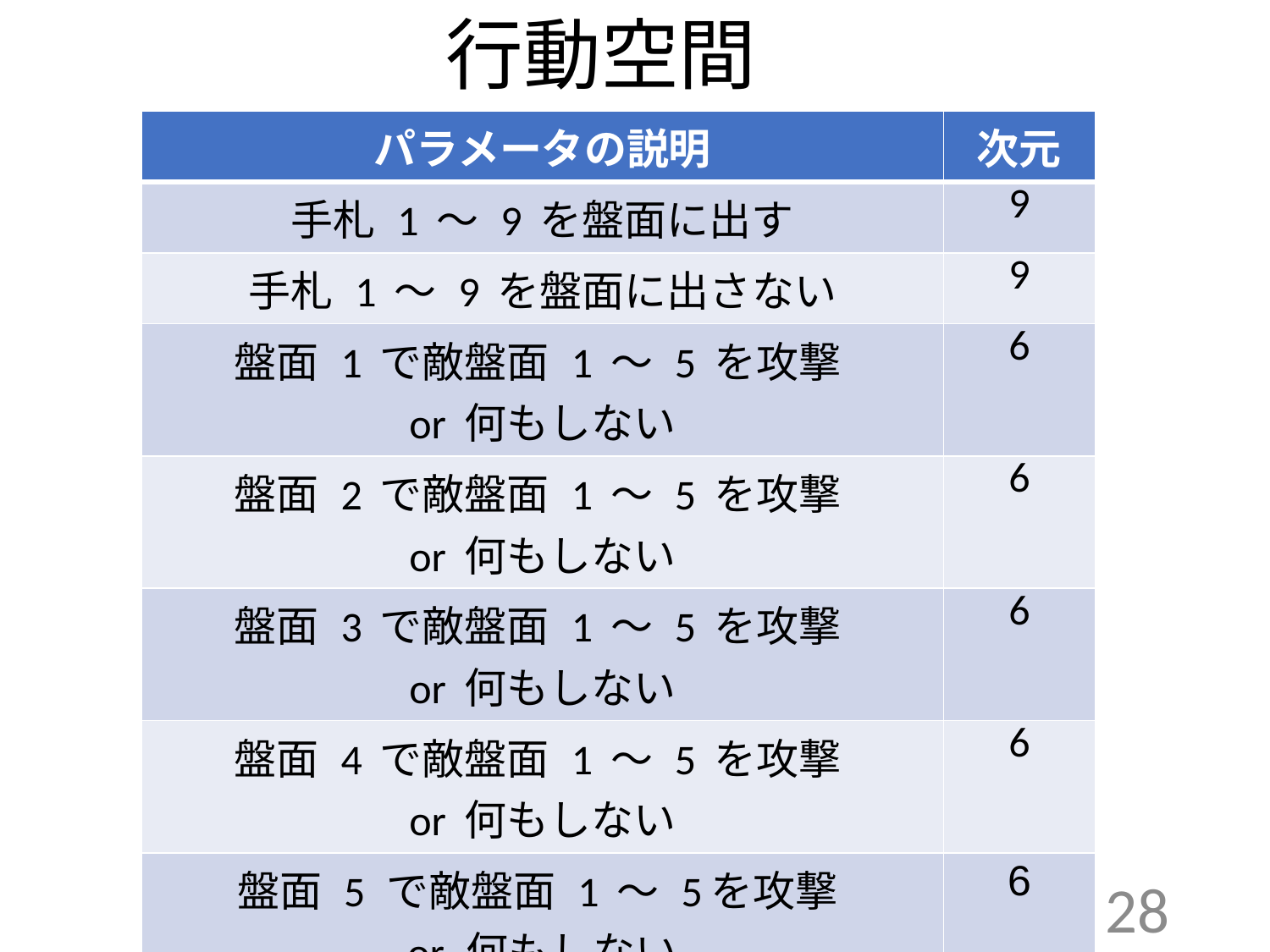

行動空間
| パラメータの説明 | 次元 |
| --- | --- |
| 手札 1 ～ 9 を盤面に出す | 9 |
| 手札 1 ～ 9 を盤面に出さない | 9 |
| 盤面 1 で敵盤面 1 ～ 5 を攻撃 or 何もしない | 6 |
| 盤面 2 で敵盤面 1 ～ 5 を攻撃 or 何もしない | 6 |
| 盤面 3 で敵盤面 1 ～ 5 を攻撃 or 何もしない | 6 |
| 盤面 4 で敵盤面 1 ～ 5 を攻撃 or 何もしない | 6 |
| 盤面 5 で敵盤面 1 ～ 5を攻撃 or 何もしない | 6 |
| 計 | 48 |
28